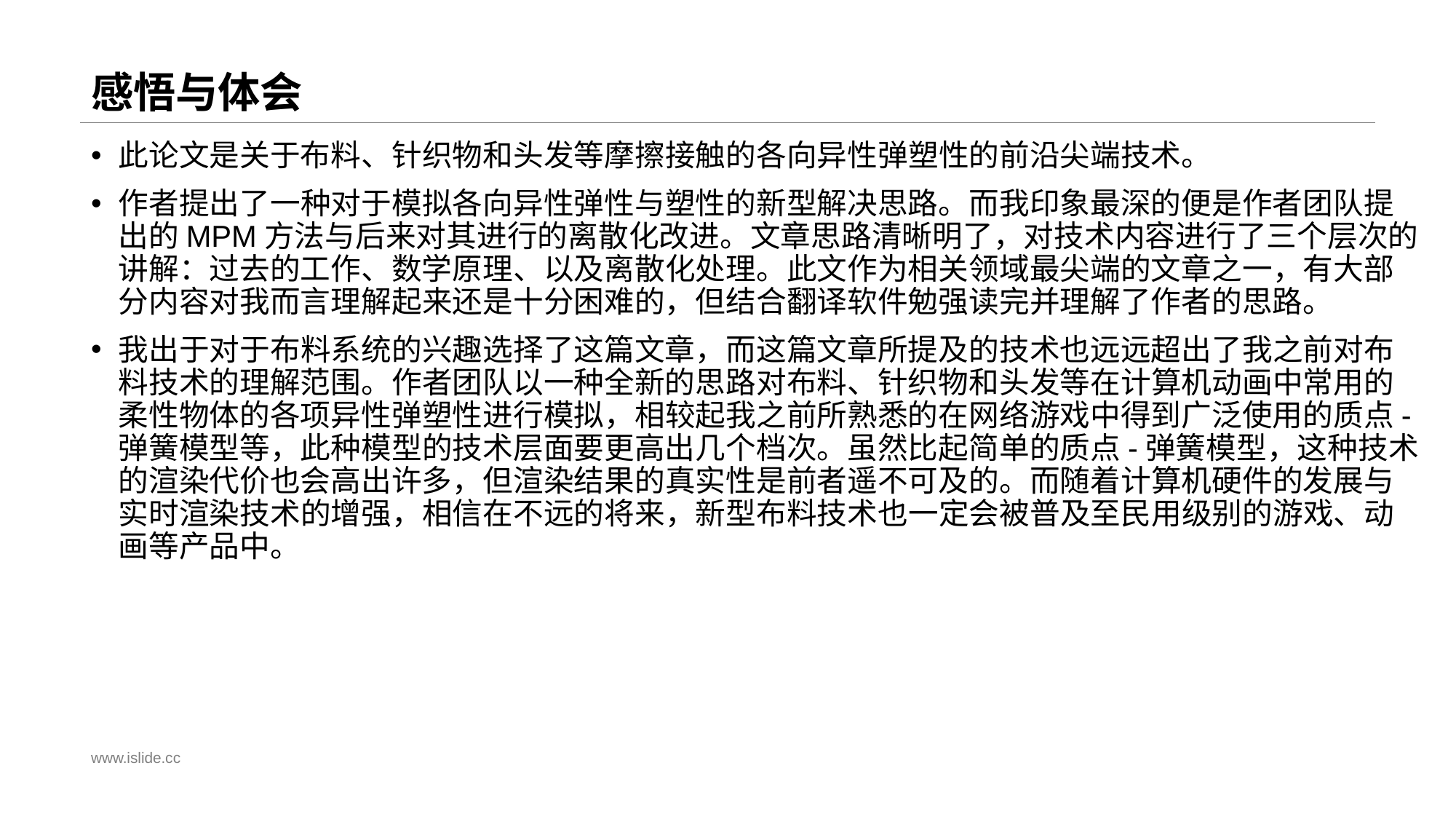

# 感悟与体会
此论文是关于布料、针织物和头发等摩擦接触的各向异性弹塑性的前沿尖端技术。
作者提出了一种对于模拟各向异性弹性与塑性的新型解决思路。而我印象最深的便是作者团队提出的MPM方法与后来对其进行的离散化改进。文章思路清晰明了，对技术内容进行了三个层次的讲解：过去的工作、数学原理、以及离散化处理。此文作为相关领域最尖端的文章之一，有大部分内容对我而言理解起来还是十分困难的，但结合翻译软件勉强读完并理解了作者的思路。
我出于对于布料系统的兴趣选择了这篇文章，而这篇文章所提及的技术也远远超出了我之前对布料技术的理解范围。作者团队以一种全新的思路对布料、针织物和头发等在计算机动画中常用的柔性物体的各项异性弹塑性进行模拟，相较起我之前所熟悉的在网络游戏中得到广泛使用的质点-弹簧模型等，此种模型的技术层面要更高出几个档次。虽然比起简单的质点-弹簧模型，这种技术的渲染代价也会高出许多，但渲染结果的真实性是前者遥不可及的。而随着计算机硬件的发展与实时渲染技术的增强，相信在不远的将来，新型布料技术也一定会被普及至民用级别的游戏、动画等产品中。
www.islide.cc
12